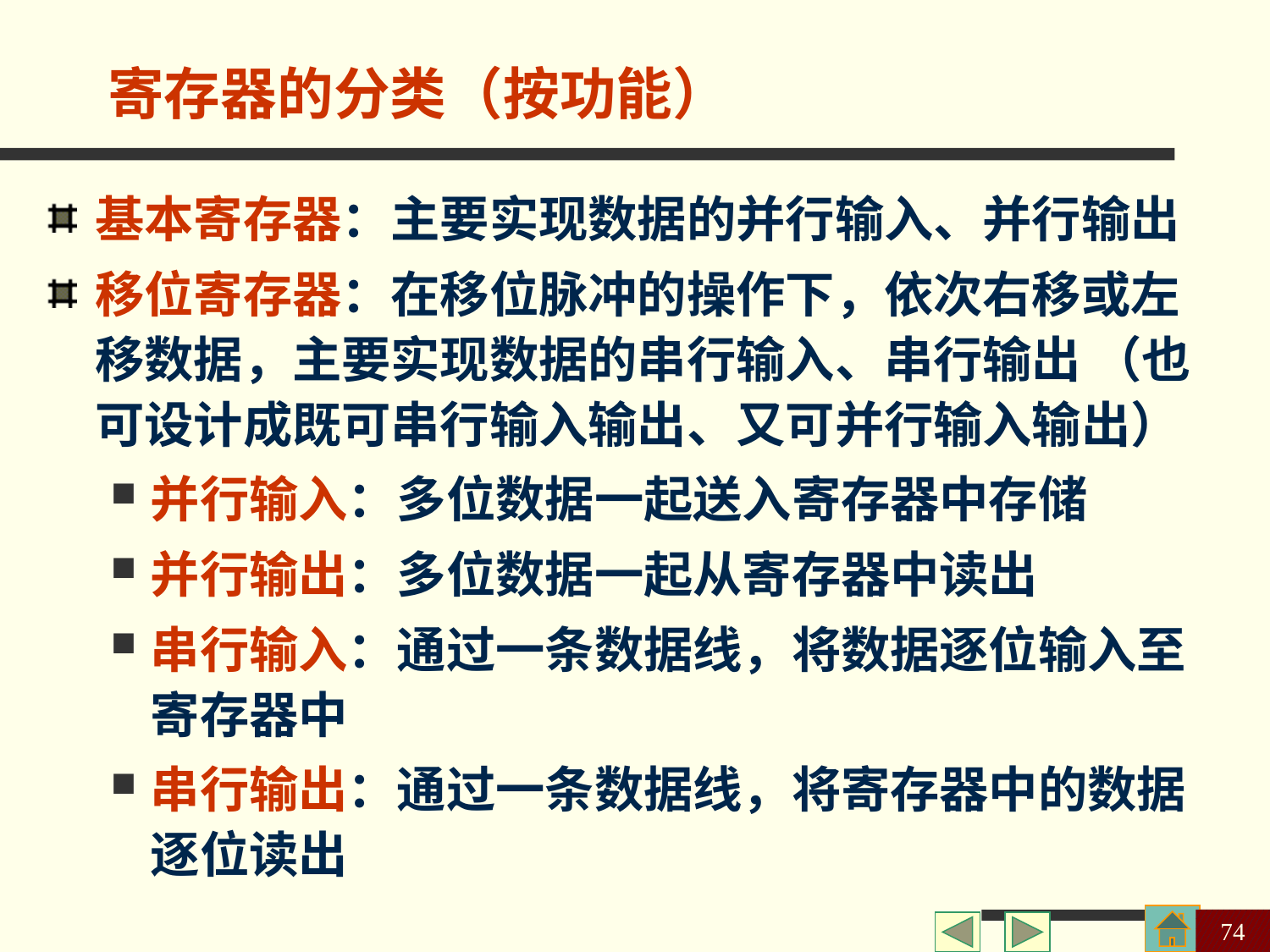

寄存器的分类（按功能）
基本寄存器：主要实现数据的并行输入、并行输出
移位寄存器：在移位脉冲的操作下，依次右移或左移数据，主要实现数据的串行输入、串行输出 （也可设计成既可串行输入输出、又可并行输入输出）
并行输入：多位数据一起送入寄存器中存储
并行输出：多位数据一起从寄存器中读出
串行输入：通过一条数据线，将数据逐位输入至寄存器中
串行输出：通过一条数据线，将寄存器中的数据逐位读出
74